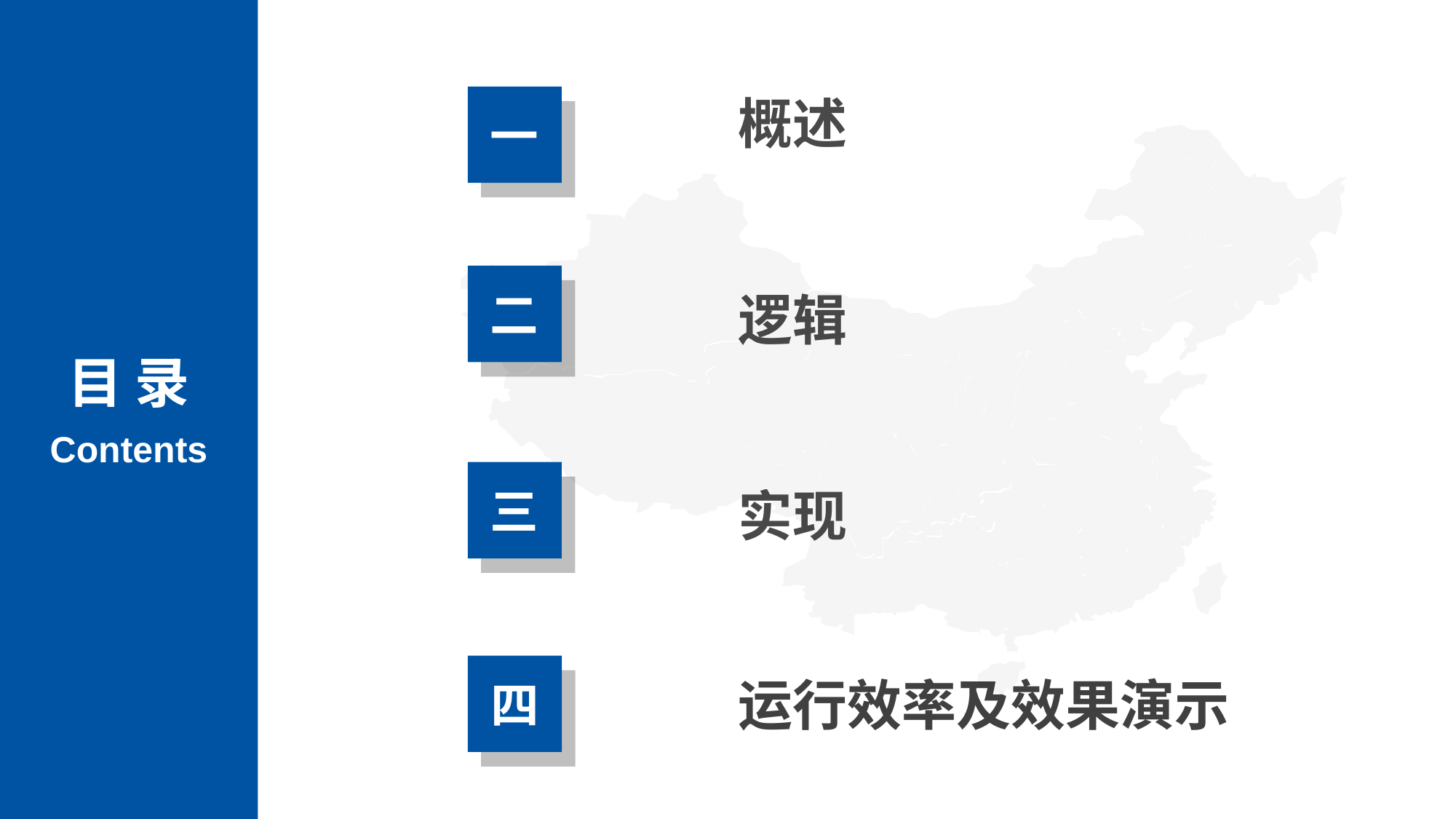

概述
一

二

逻辑
目 录
Contents
三

实现
四

运行效率及效果演示